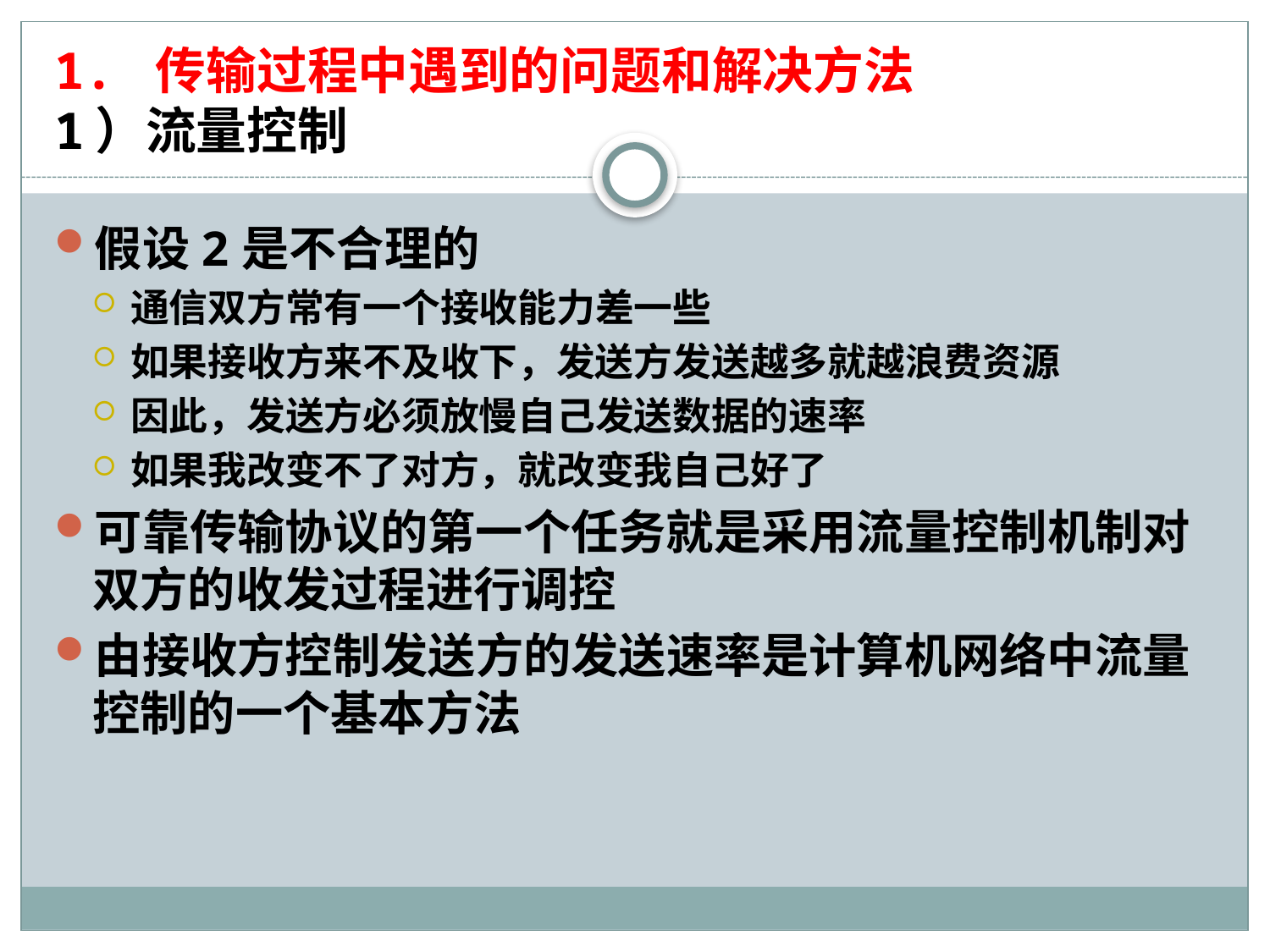

# 1. 传输过程中遇到的问题和解决方法 1）流量控制
假设2是不合理的
通信双方常有一个接收能力差一些
如果接收方来不及收下，发送方发送越多就越浪费资源
因此，发送方必须放慢自己发送数据的速率
如果我改变不了对方，就改变我自己好了
可靠传输协议的第一个任务就是采用流量控制机制对双方的收发过程进行调控
由接收方控制发送方的发送速率是计算机网络中流量控制的一个基本方法